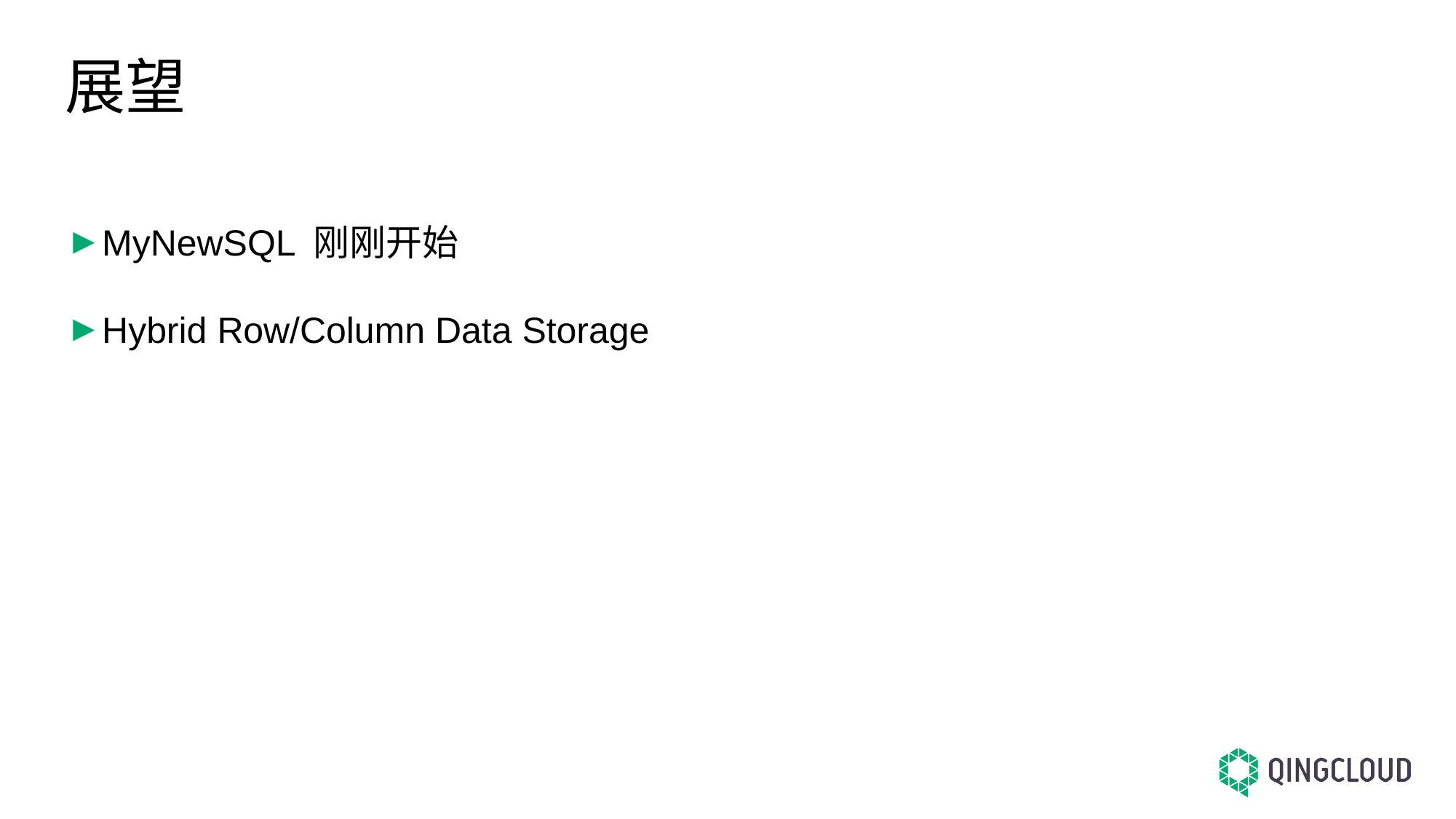

# 展望
MyNewSQL 刚刚开始
Hybrid Row/Column Data Storage